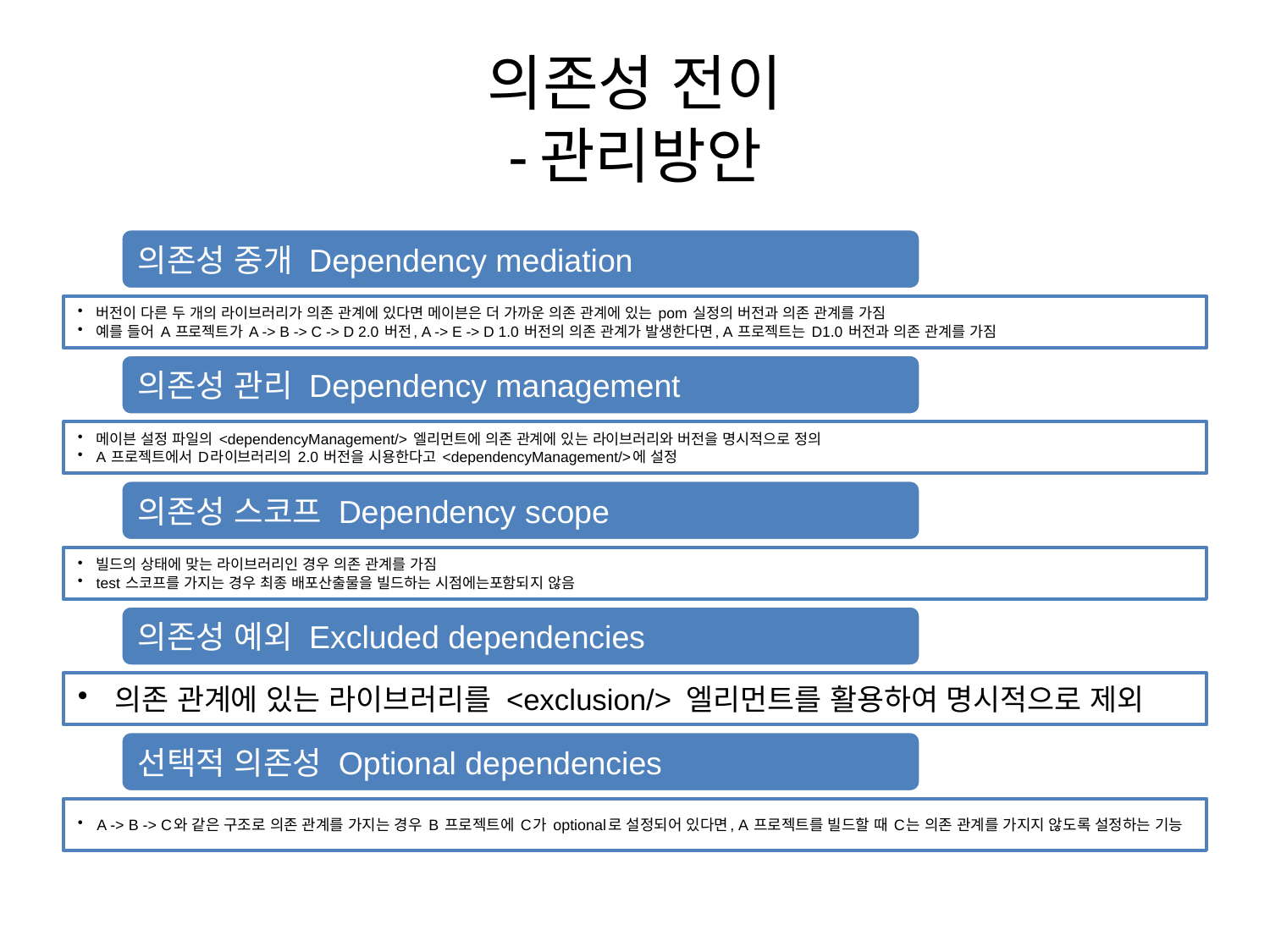

# 의존성 전이 -관리방안
의존성 중개 Dependency mediation
의존성 관리 Dependency management
의존성 스코프 Dependency scope
버전이 다른 두 개의 라이브러리가 의존 관계에 있다면 메이븐은 더 가까운 의존 관계에 있는 pom 실정의 버전과 의존 관계를 가짐
예를 들어 A 프로젝트가 A -> B -> C -> D 2.0 버전, A -> E -> D 1.0 버전의 의존 관계가 발생한다면, A 프로젝트는 D1.0 버전과 의존 관계를 가짐
메이븐 설정 파일의 <dependencyManagement/> 엘리먼트에 의존 관계에 있는 라이브러리와 버전을 명시적으로 정의
A 프로젝트에서 D라이브러리의 2.0 버전을 시용한다고 <dependencyManagement/>에 설정
선택적 의존성 Optional dependencies
빌드의 상태에 맞는 라이브러리인 경우 의존 관계를 가짐
의존성 예외 Excluded dependencies
test 스코프를 가지는 경우 최종 배포산출물을 빌드하는 시점에는포함되지 않음
의존 관계에 있는 라이브러리를 <exclusion/> 엘리먼트를 활용하여 명시적으로 제외
A -> B -> C와 같은 구조로 의존 관계를 가지는 경우 B 프로젝트에 C가 optional로 설정되어 있다면, A 프로젝트를 빌드할 때 C는 의존 관계를 가지지 않도록 설정하는 기능